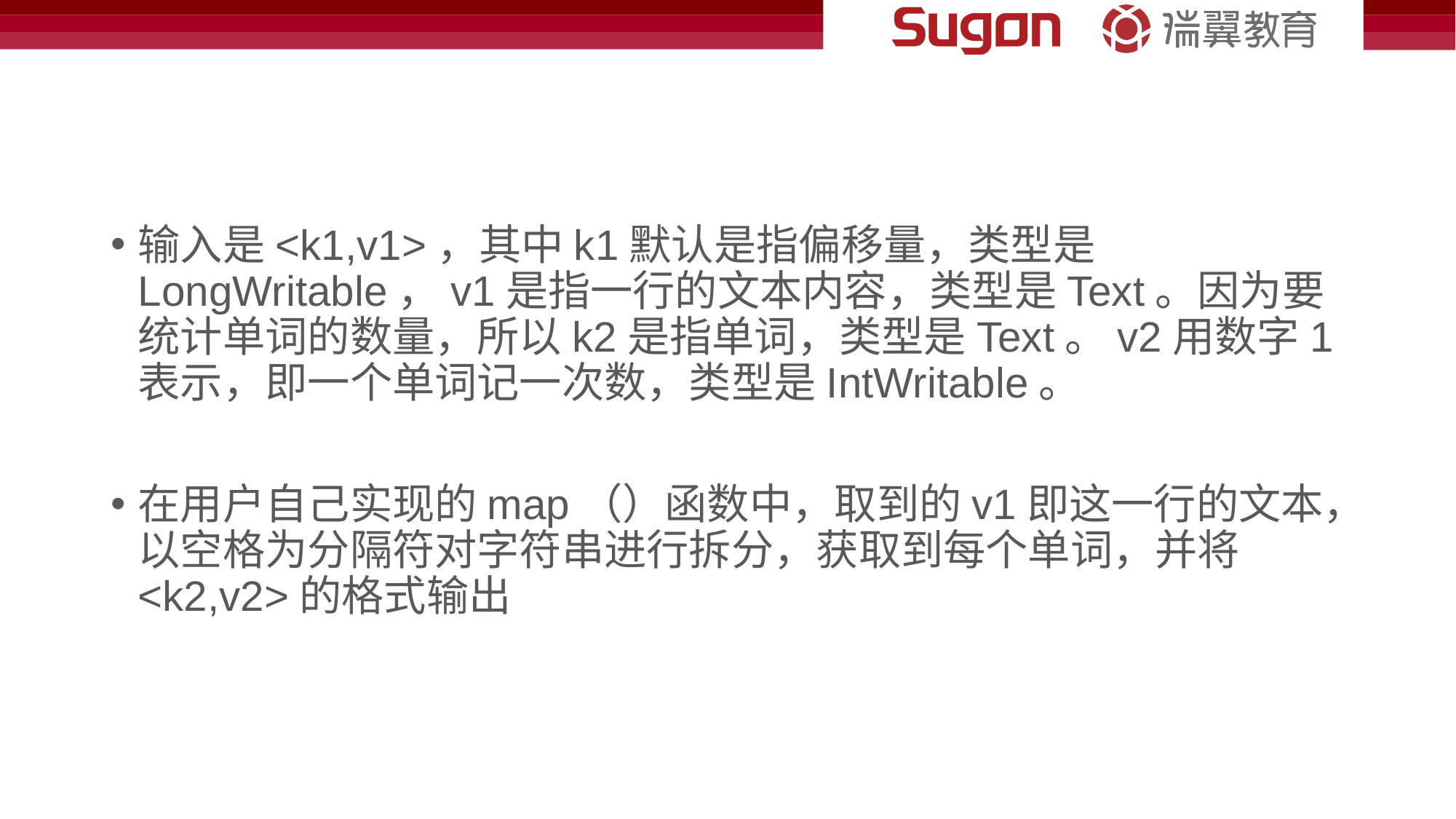

输入是<k1,v1>，其中k1默认是指偏移量，类型是LongWritable，v1是指一行的文本内容，类型是Text。因为要统计单词的数量，所以k2是指单词，类型是Text。v2用数字1表示，即一个单词记一次数，类型是IntWritable。

在用户自己实现的map（）函数中，取到的v1即这一行的文本，以空格为分隔符对字符串进行拆分，获取到每个单词，并将<k2,v2>的格式输出